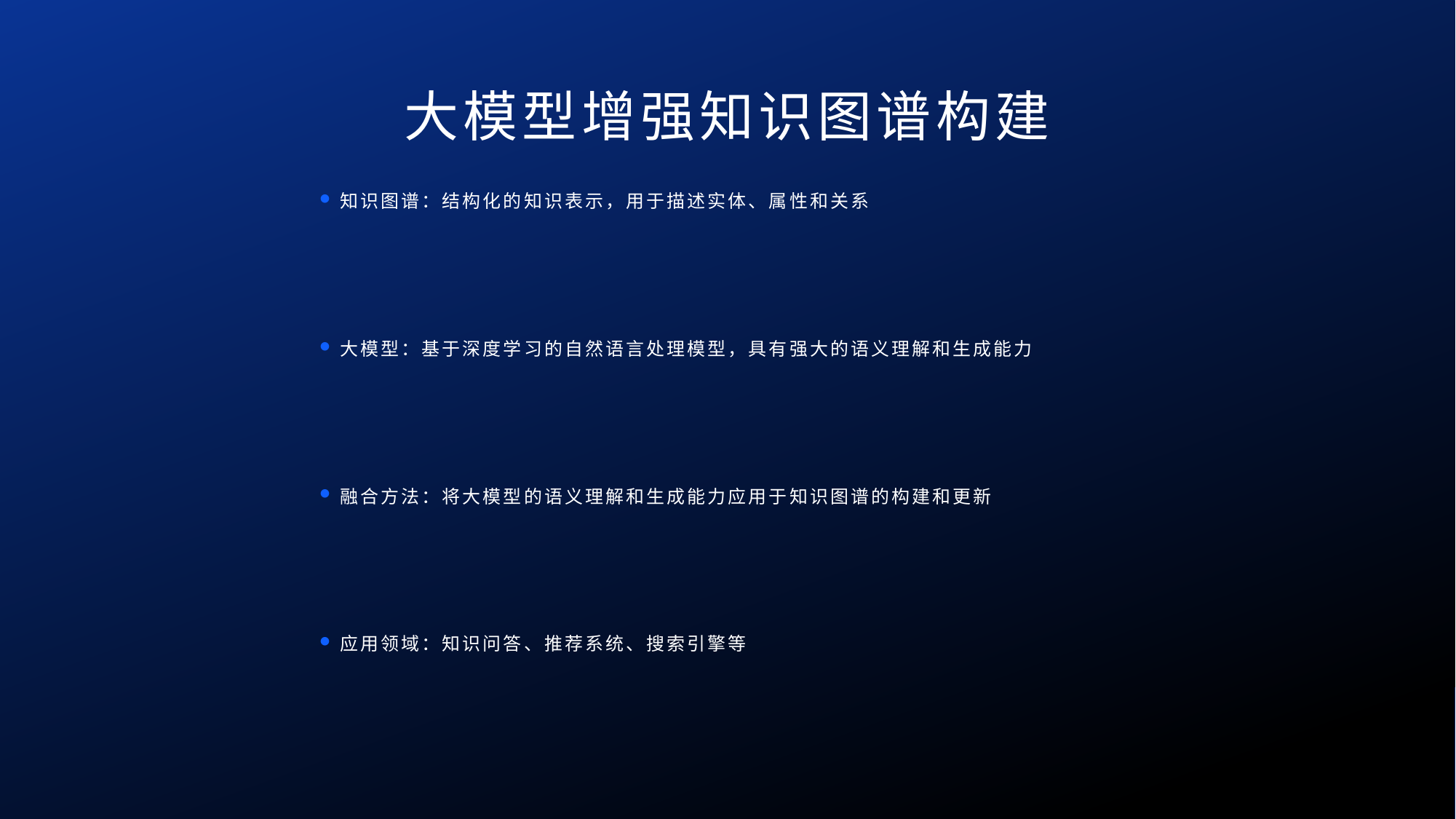

大模型增强知识图谱构建
知识图谱：结构化的知识表示，用于描述实体、属性和关系
大模型：基于深度学习的自然语言处理模型，具有强大的语义理解和生成能力
融合方法：将大模型的语义理解和生成能力应用于知识图谱的构建和更新
应用领域：知识问答、推荐系统、搜索引擎等